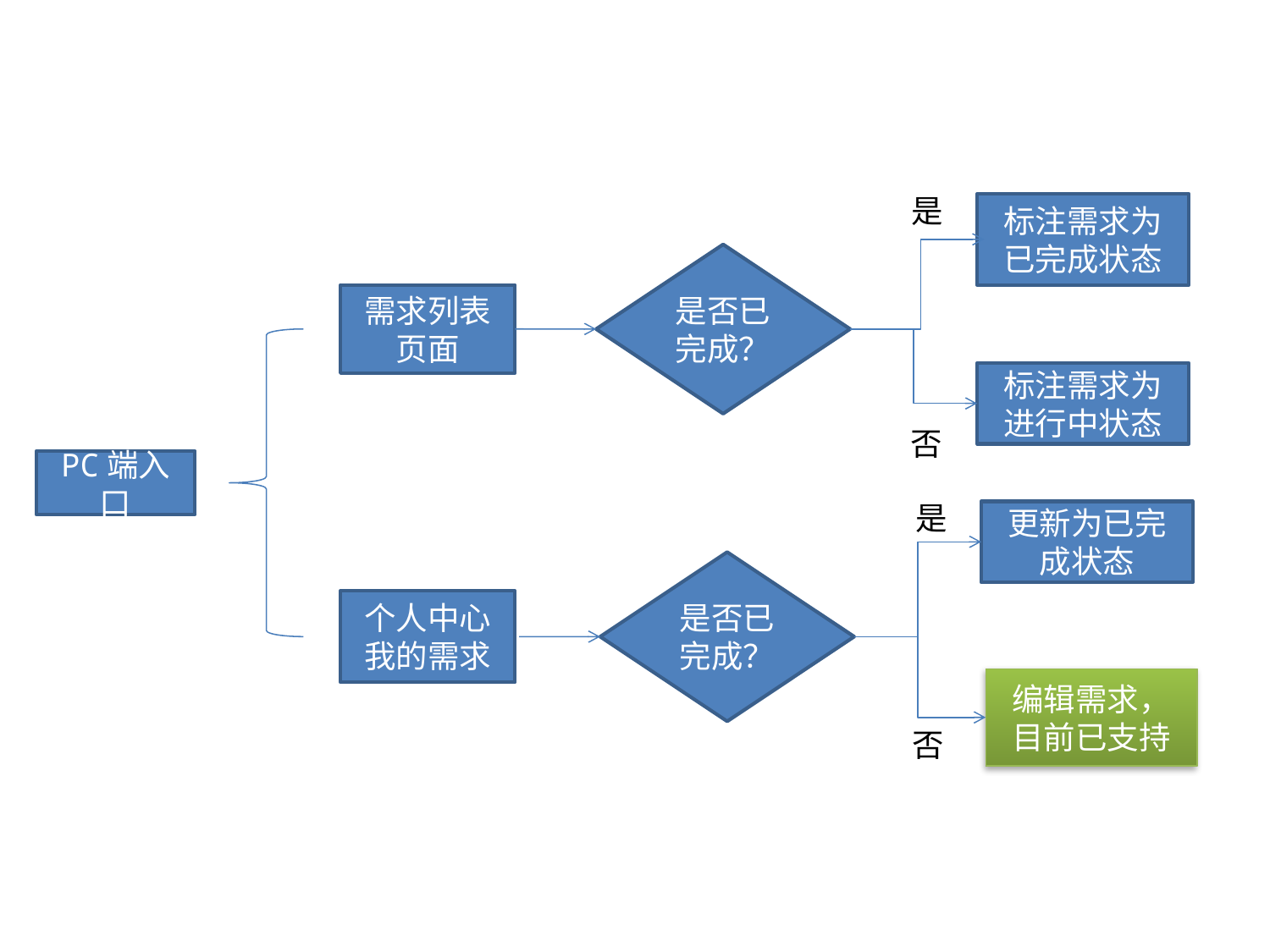

是
标注需求为已完成状态
是否已完成？
需求列表页面

标注需求为进行中状态
否
PC端入口
是
更新为已完成状态
是否已完成？
个人中心我的需求
编辑需求，目前已支持
否